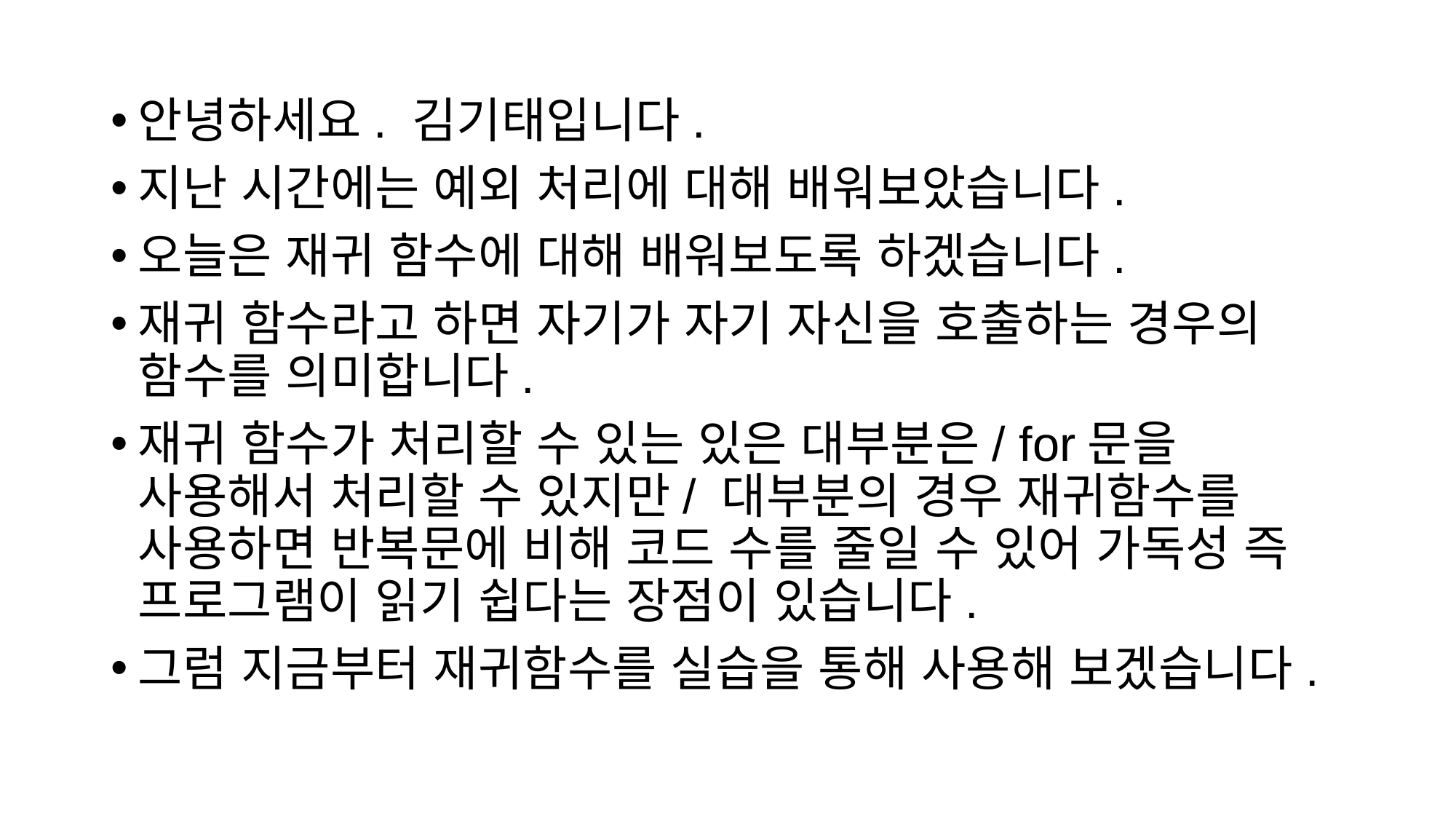

안녕하세요. 김기태입니다.
지난 시간에는 예외 처리에 대해 배워보았습니다.
오늘은 재귀 함수에 대해 배워보도록 하겠습니다.
재귀 함수라고 하면 자기가 자기 자신을 호출하는 경우의 함수를 의미합니다.
재귀 함수가 처리할 수 있는 있은 대부분은/ for문을 사용해서 처리할 수 있지만/ 대부분의 경우 재귀함수를 사용하면 반복문에 비해 코드 수를 줄일 수 있어 가독성 즉 프로그램이 읽기 쉽다는 장점이 있습니다.
그럼 지금부터 재귀함수를 실습을 통해 사용해 보겠습니다.